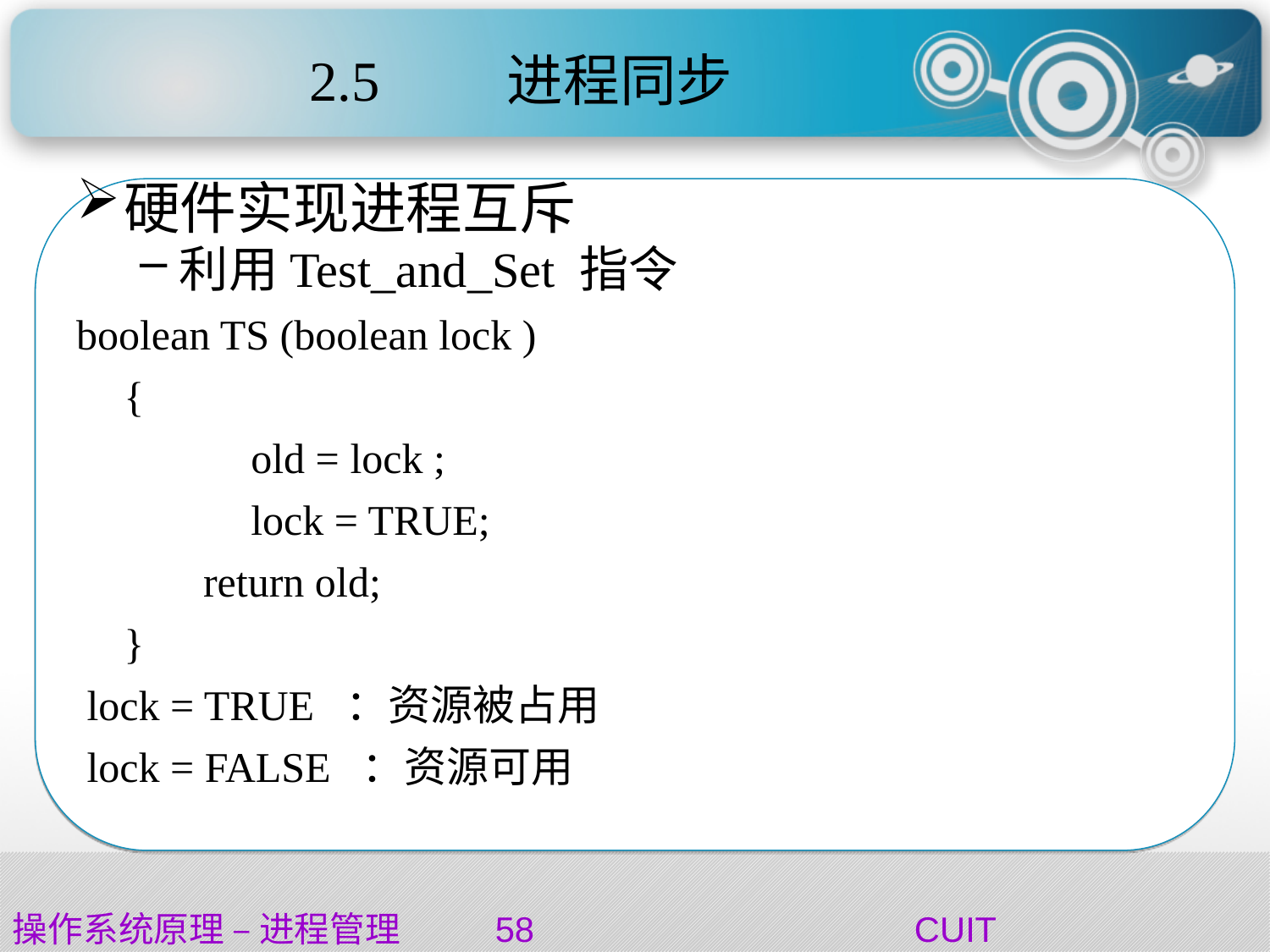

# 2.5	     进程同步
硬件实现进程互斥
利用Test_and_Set 指令
boolean TS (boolean lock )
	{
		old = lock ;
		lock = TRUE;
            return old;
	}
 lock = TRUE  ：资源被占用
 lock = FALSE  ：资源可用